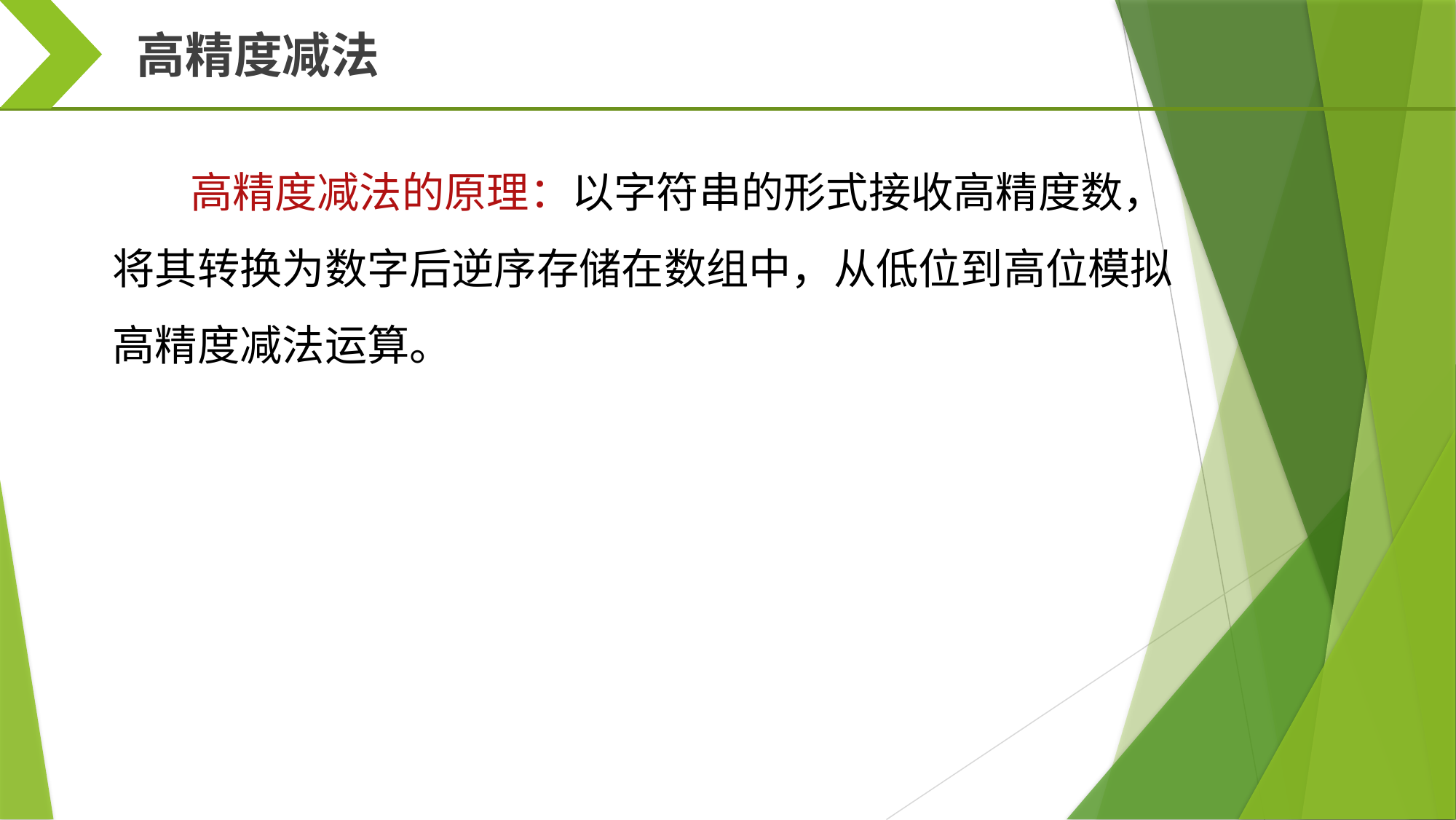

高精度减法
高精度减法的原理：以字符串的形式接收高精度数，将其转换为数字后逆序存储在数组中，从低位到高位模拟高精度减法运算。